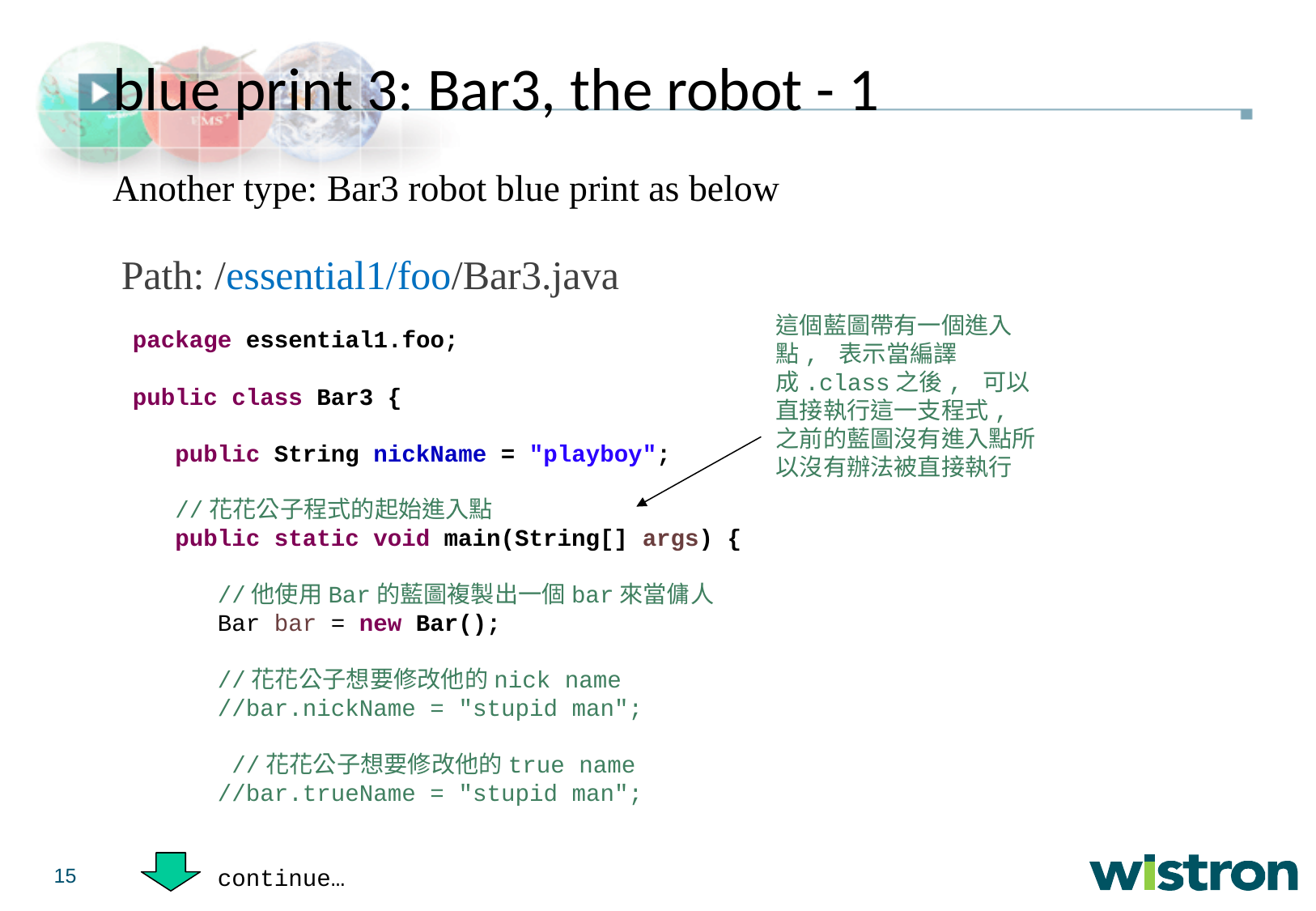

blue print 3: Bar3, the robot - 1
Another type: Bar3 robot blue print as below
Path: /essential1/foo/Bar3.java
這個藍圖帶有一個進入點, 表示當編譯成.class之後, 可以直接執行這一支程式, 之前的藍圖沒有進入點所以沒有辦法被直接執行
package essential1.foo;

public class Bar3 {

   public String nickName = "playboy";

   //花花公子程式的起始進入點
   public static void main(String[] args) {

      //他使用Bar的藍圖複製出一個bar來當傭人
      Bar bar = new Bar();

      //花花公子想要修改他的nick name
      //bar.nickName = "stupid man";

       //花花公子想要修改他的true name
      //bar.trueName = "stupid man";

      continue…